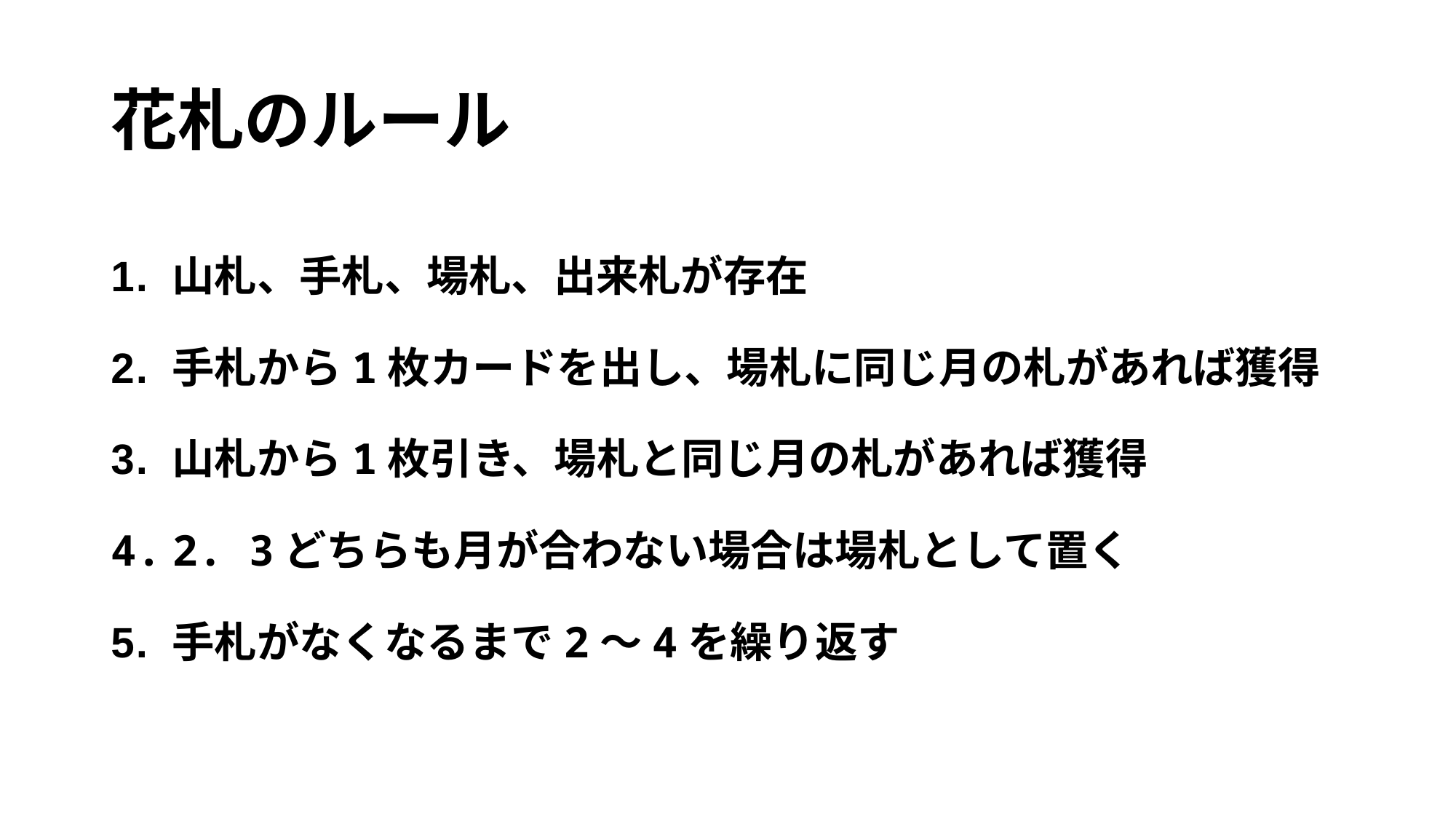

# 花札のルール
山札、手札、場札、出来札が存在
手札から1枚カードを出し、場札に同じ月の札があれば獲得
山札から1枚引き、場札と同じ月の札があれば獲得
2. 3どちらも月が合わない場合は場札として置く
手札がなくなるまで2〜4を繰り返す